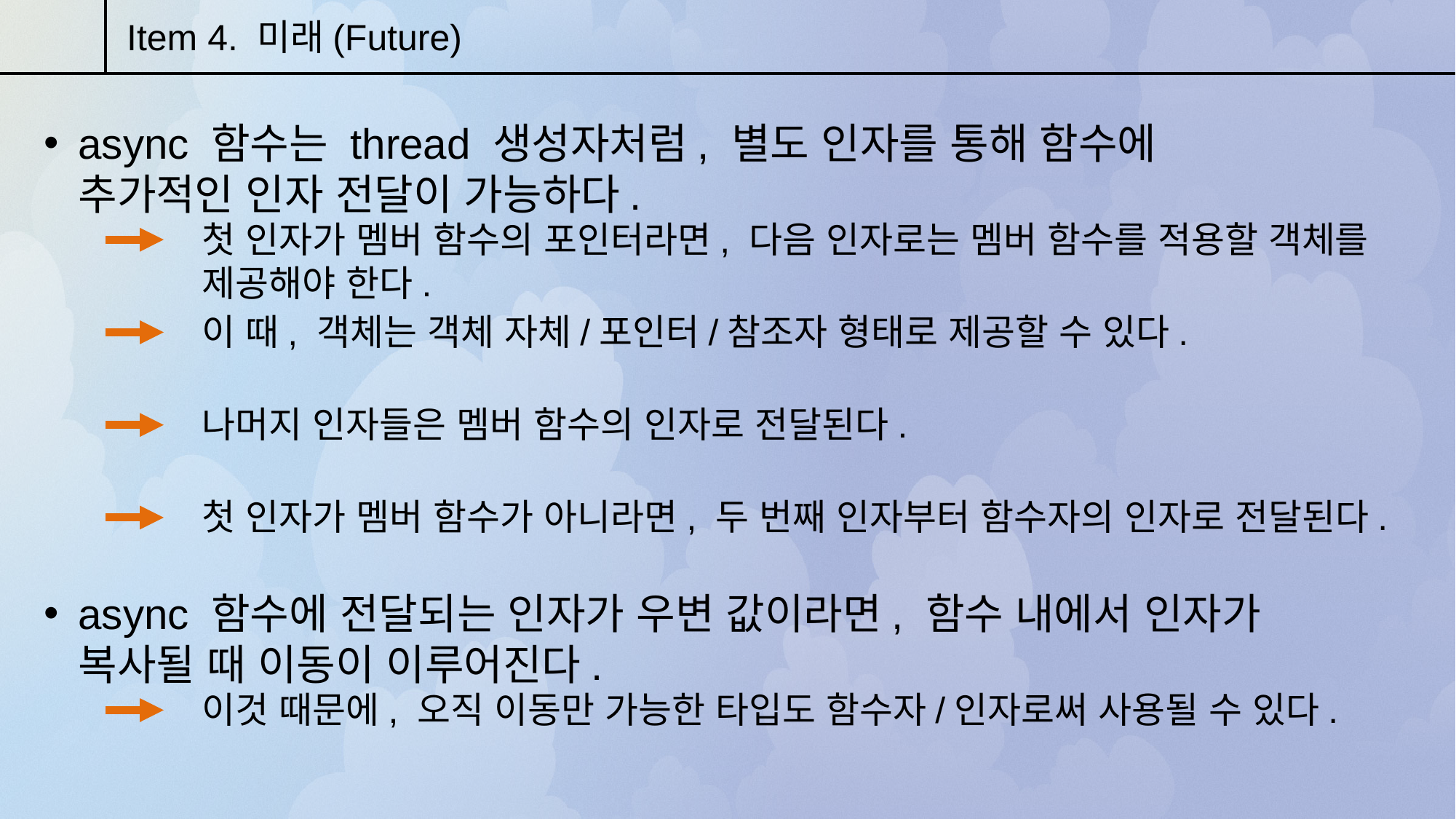

Item 4. 미래(Future)
async 함수는 thread 생성자처럼, 별도 인자를 통해 함수에 추가적인 인자 전달이 가능하다.
첫 인자가 멤버 함수의 포인터라면, 다음 인자로는 멤버 함수를 적용할 객체를 제공해야 한다.
이 때, 객체는 객체 자체/포인터/참조자 형태로 제공할 수 있다.
나머지 인자들은 멤버 함수의 인자로 전달된다.
첫 인자가 멤버 함수가 아니라면, 두 번째 인자부터 함수자의 인자로 전달된다.
async 함수에 전달되는 인자가 우변 값이라면, 함수 내에서 인자가 복사될 때 이동이 이루어진다.
이것 때문에, 오직 이동만 가능한 타입도 함수자/인자로써 사용될 수 있다.